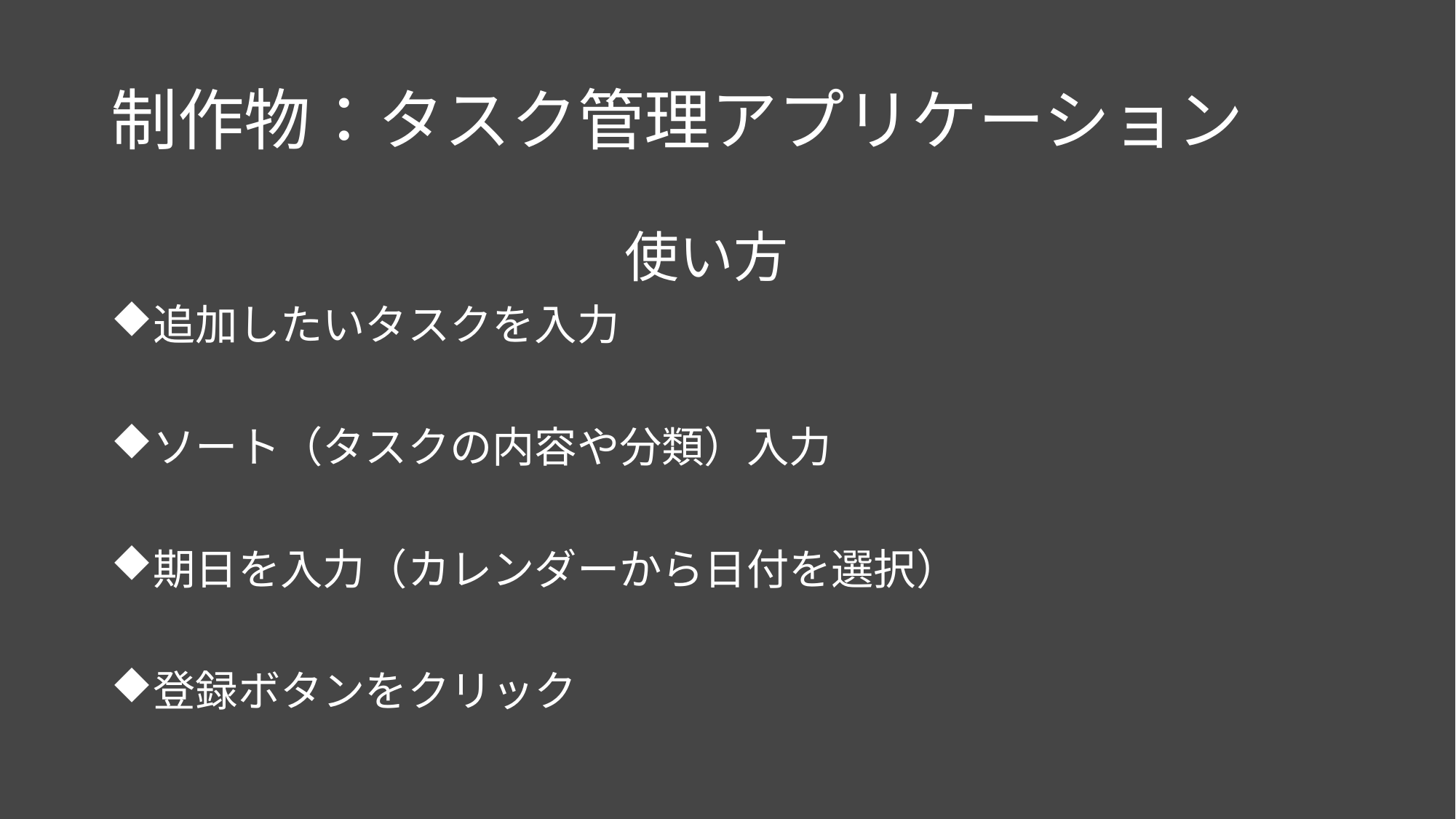

# 制作物：タスク管理アプリケーション
使い方
追加したいタスクを入力

ソート（タスクの内容や分類）入力

期日を入力（カレンダーから日付を選択）

登録ボタンをクリック